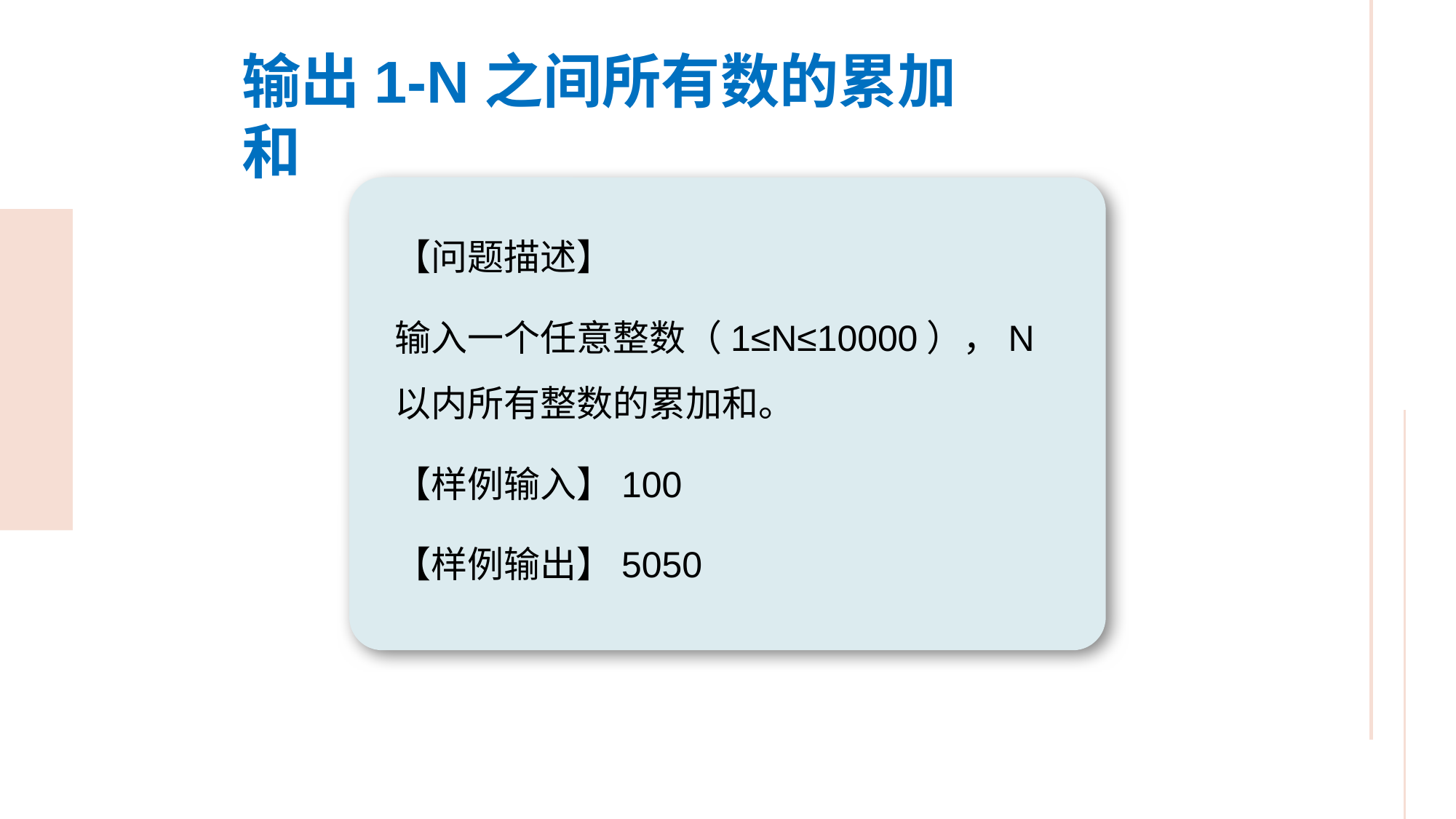

输出1-N之间所有数的累加和

【问题描述】
输入一个任意整数（1≤N≤10000），N以内所有整数的累加和。
【样例输入】100
【样例输出】5050